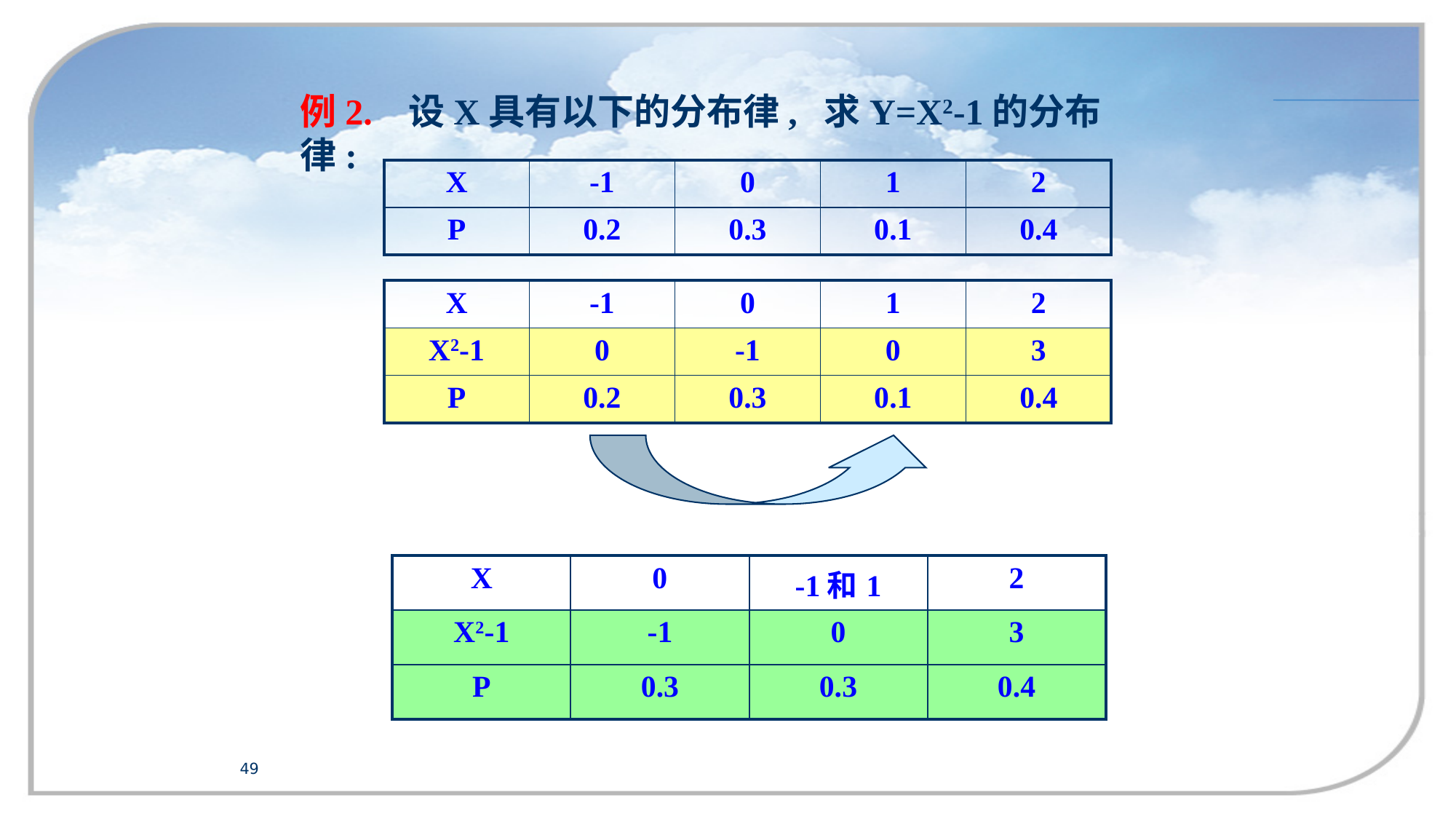

例2.   设X具有以下的分布律,  求Y=X2-1的分布律:
| X | -1 | 0 | 1 | 2 |
| --- | --- | --- | --- | --- |
| P | 0.2 | 0.3 | 0.1 | 0.4 |
| X | -1 | 0 | 1 | 2 |
| --- | --- | --- | --- | --- |
| X2-1 | 0 | -1 | 0 | 3 |
| P | 0.2 | 0.3 | 0.1 | 0.4 |

| X | 0 | -1和1 | 2 |
| --- | --- | --- | --- |
| X2-1 | -1 | 0 | 3 |
| P | 0.3 | 0.3 | 0.4 |
49